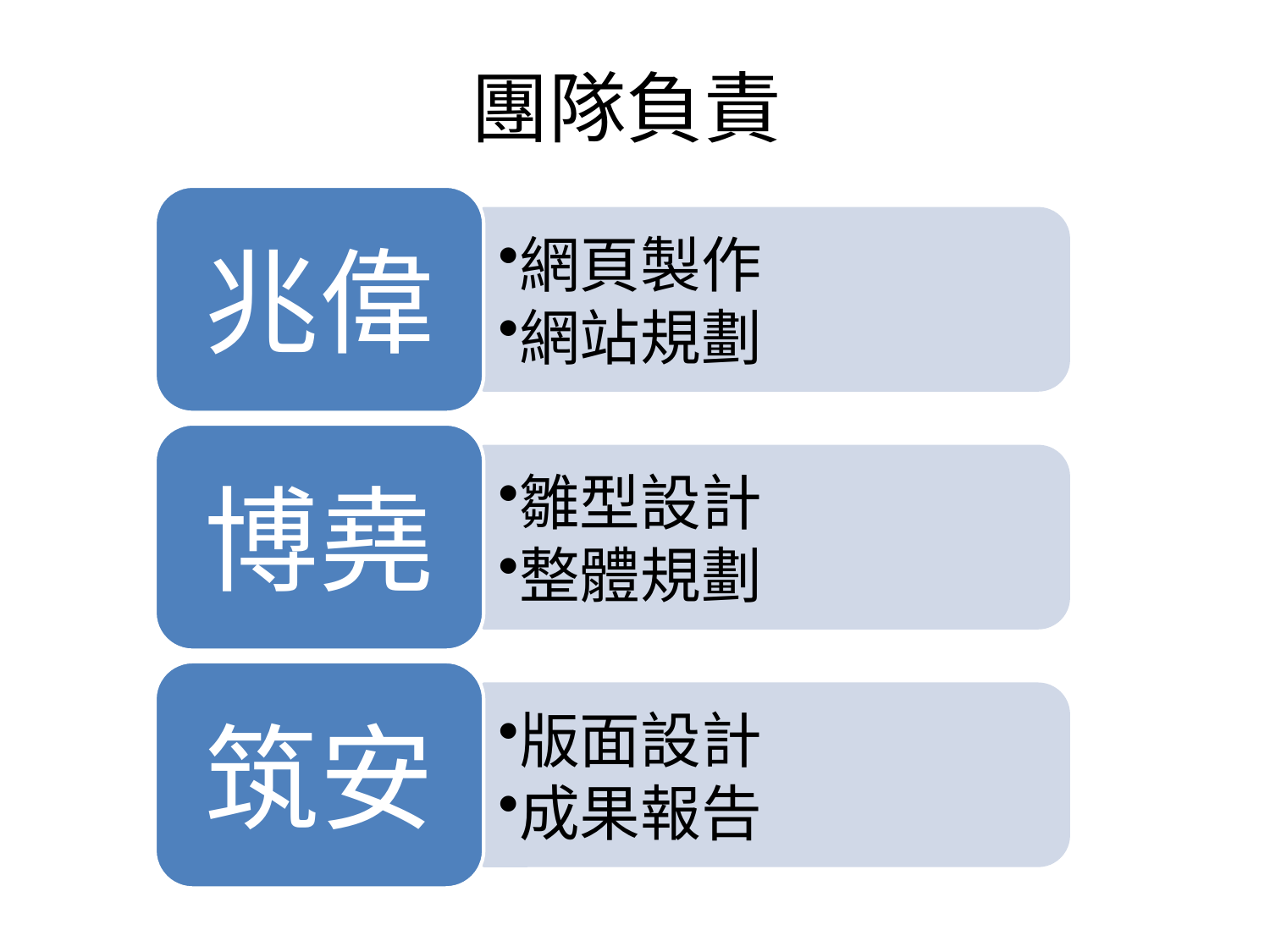

# 團隊負責
兆偉
網頁製作
博堯
雛型設計
筑安
成果報告
整體規劃
網站規劃
版面設計